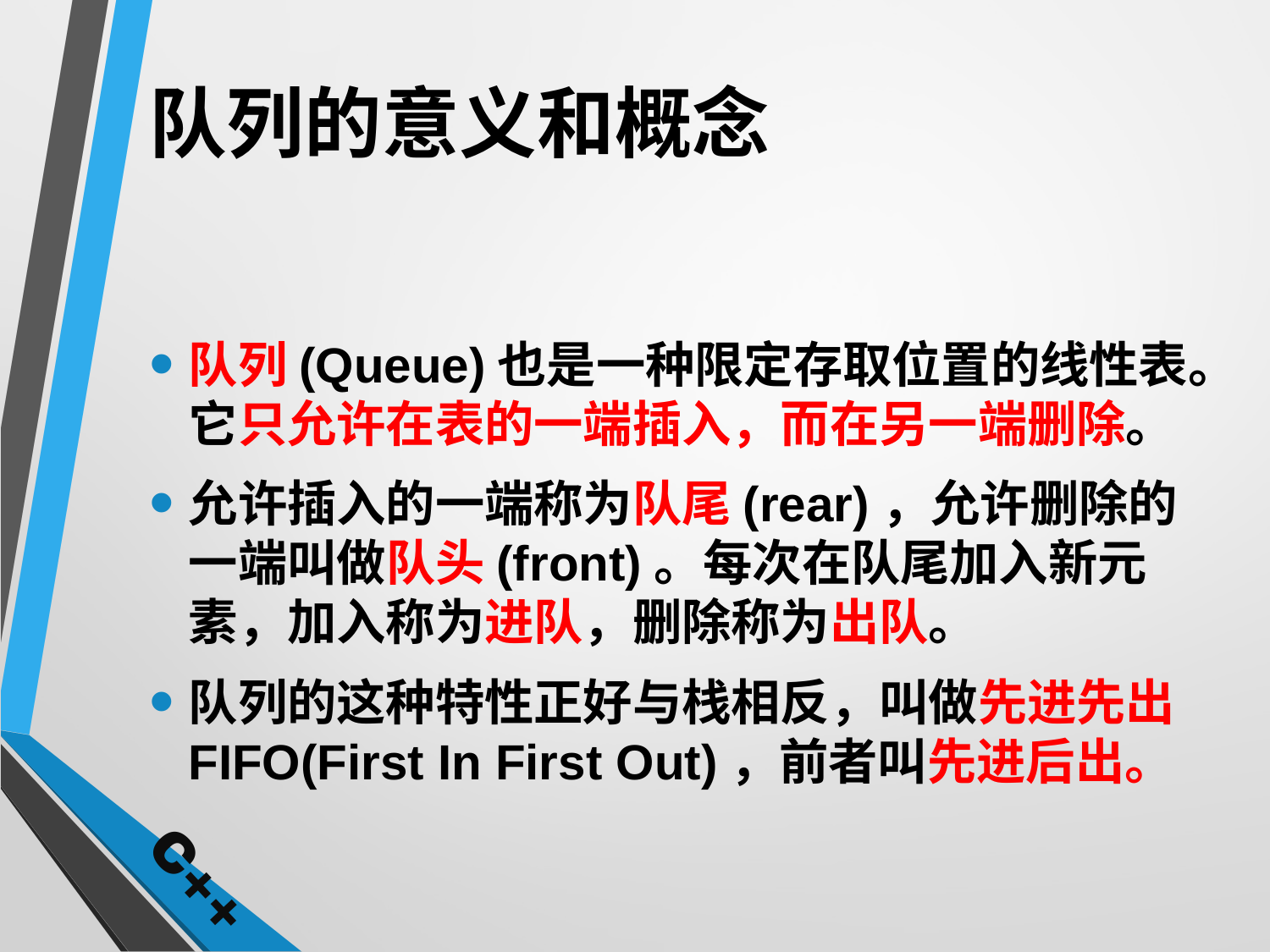

# 队列的意义和概念
队列(Queue)也是一种限定存取位置的线性表。它只允许在表的一端插入，而在另一端删除。
允许插入的一端称为队尾(rear)，允许删除的一端叫做队头(front)。每次在队尾加入新元素，加入称为进队，删除称为出队。
队列的这种特性正好与栈相反，叫做先进先出FIFO(First In First Out)，前者叫先进后出。